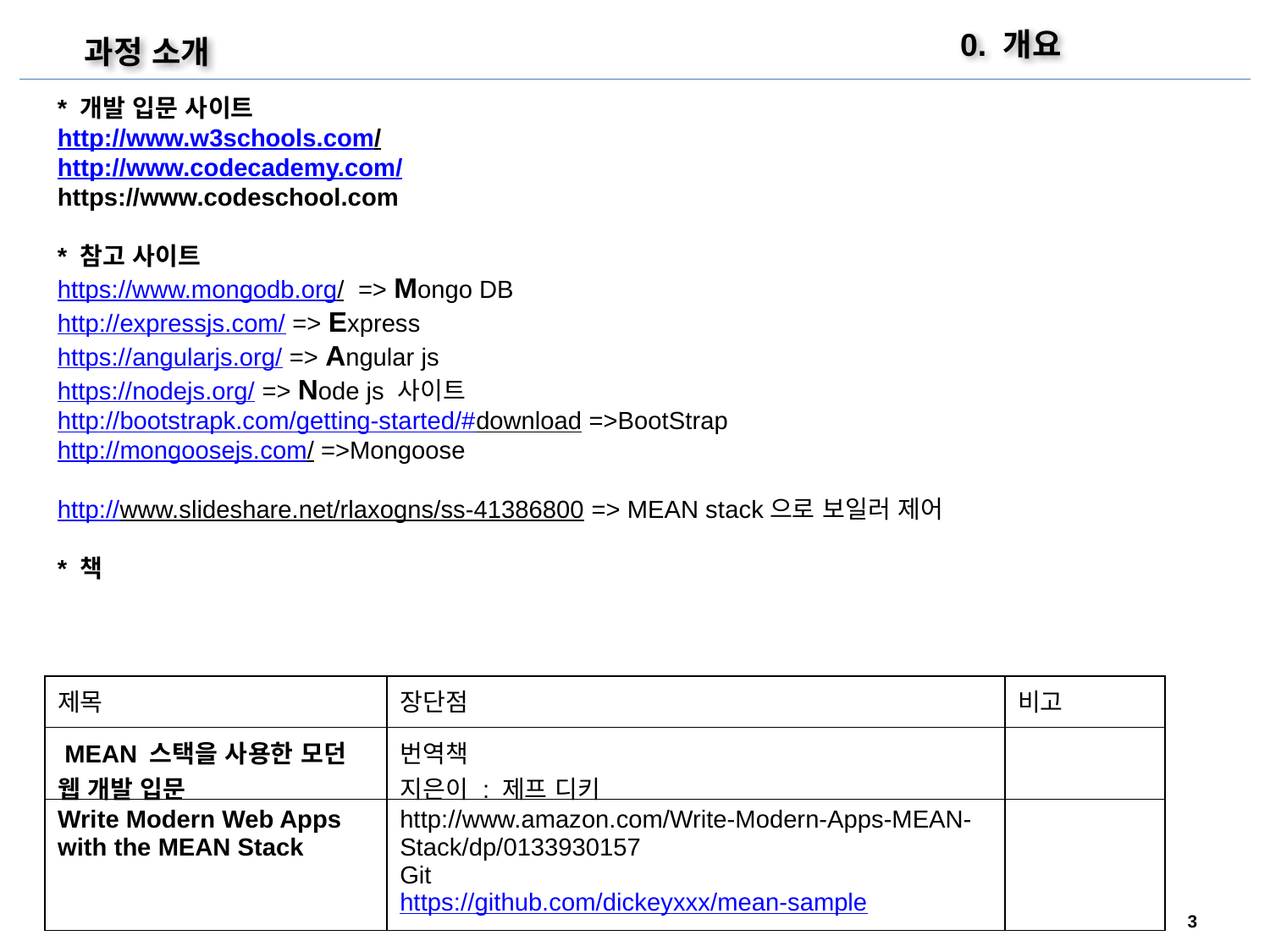

0. 개요
과정 소개
* 개발 입문 사이트
http://www.w3schools.com/
http://www.codecademy.com/
https://www.codeschool.com

* 참고 사이트
https://www.mongodb.org/  => Mongo DB
http://expressjs.com/ => Express
https://angularjs.org/ => Angular js
https://nodejs.org/ => Node js 사이트
http://bootstrapk.com/getting-started/#download =>BootStrap
http://mongoosejs.com/ =>Mongoose

http://www.slideshare.net/rlaxogns/ss-41386800 => MEAN stack으로 보일러 제어

* 책
| 제목 | 장단점 | 비고 |
| --- | --- | --- |
| MEAN 스택을 사용한 모던 웹 개발 입문 | 번역책 지은이 : 제프 디키 |  |
| Write Modern Web Apps with the MEAN Stack | http://www.amazon.com/Write-Modern-Apps-MEAN-Stack/dp/0133930157 Git https://github.com/dickeyxxx/mean-sample |  |